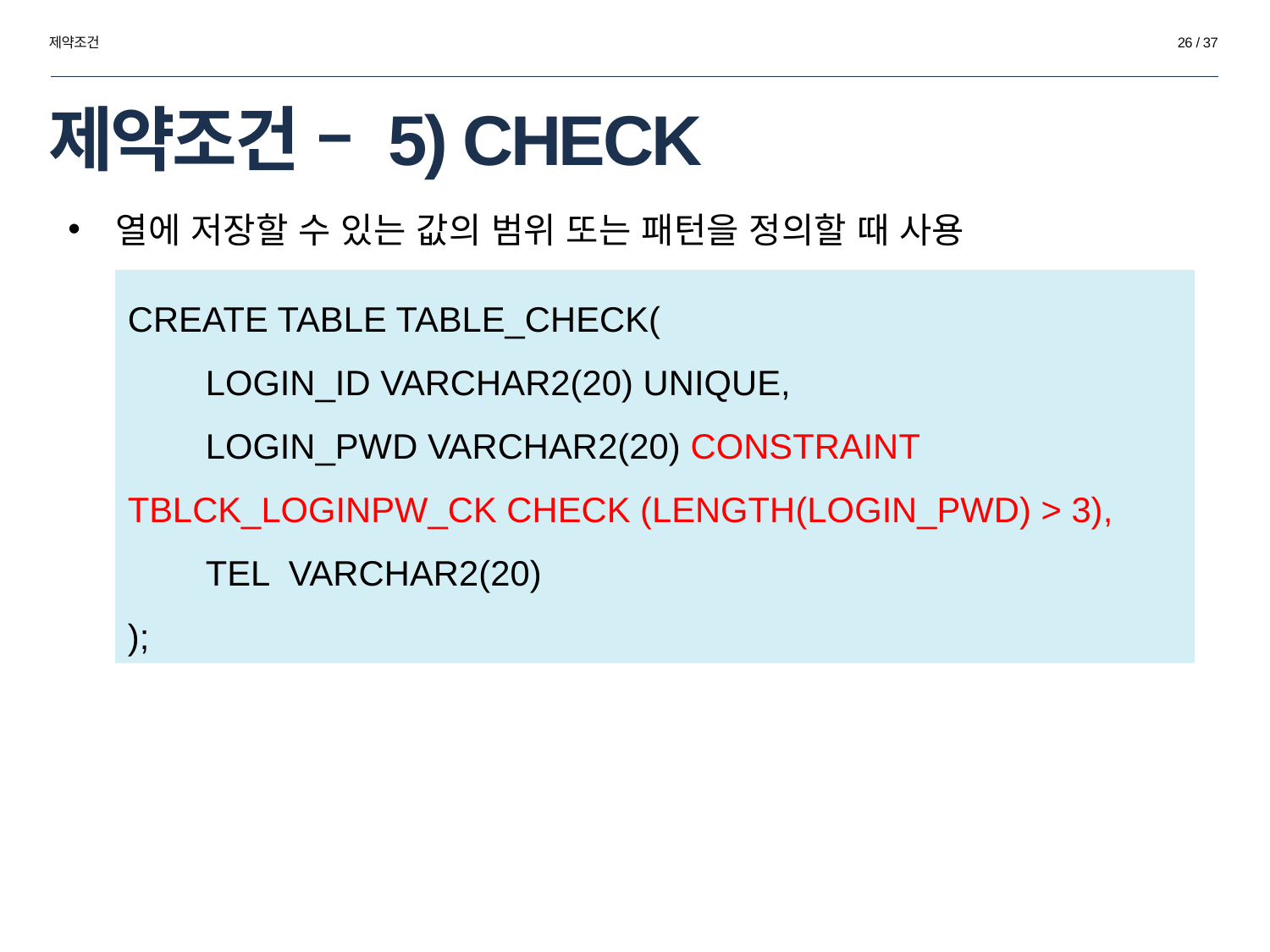

제약조건
26 / 37
# 제약조건 – 5) CHECK
열에 저장할 수 있는 값의 범위 또는 패턴을 정의할 때 사용

CREATE TABLE TABLE_CHECK(
        LOGIN_ID VARCHAR2(20) UNIQUE,
        LOGIN_PWD VARCHAR2(20) CONSTRAINT TBLCK_LOGINPW_CK CHECK (LENGTH(LOGIN_PWD) > 3),
        TEL  VARCHAR2(20)
);